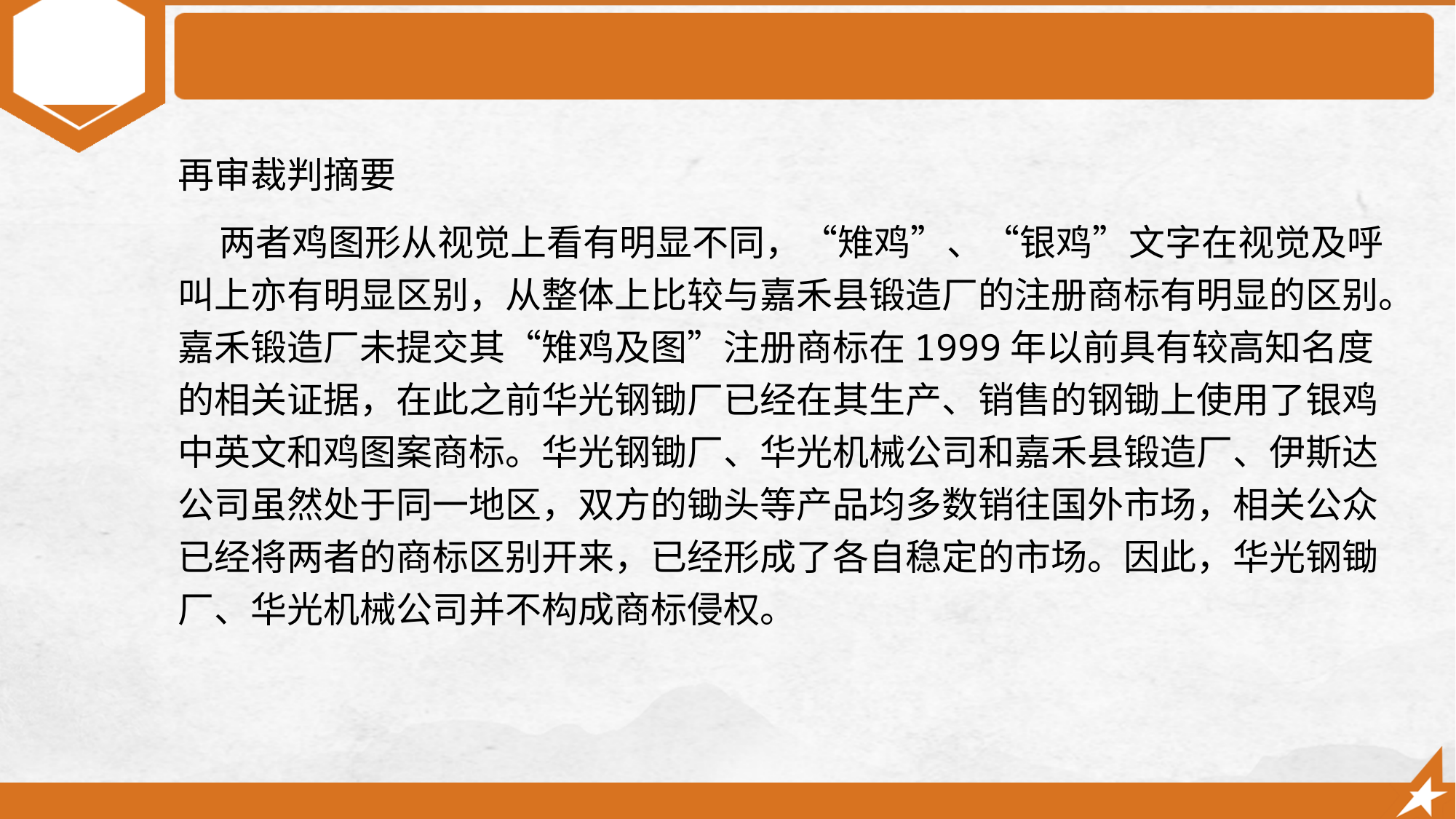

再审裁判摘要
    两者鸡图形从视觉上看有明显不同，“雉鸡”、“银鸡”文字在视觉及呼叫上亦有明显区别，从整体上比较与嘉禾县锻造厂的注册商标有明显的区别。嘉禾锻造厂未提交其“雉鸡及图”注册商标在1999年以前具有较高知名度的相关证据，在此之前华光钢锄厂已经在其生产、销售的钢锄上使用了银鸡中英文和鸡图案商标。华光钢锄厂、华光机械公司和嘉禾县锻造厂、伊斯达公司虽然处于同一地区，双方的锄头等产品均多数销往国外市场，相关公众已经将两者的商标区别开来，已经形成了各自稳定的市场。因此，华光钢锄厂、华光机械公司并不构成商标侵权。